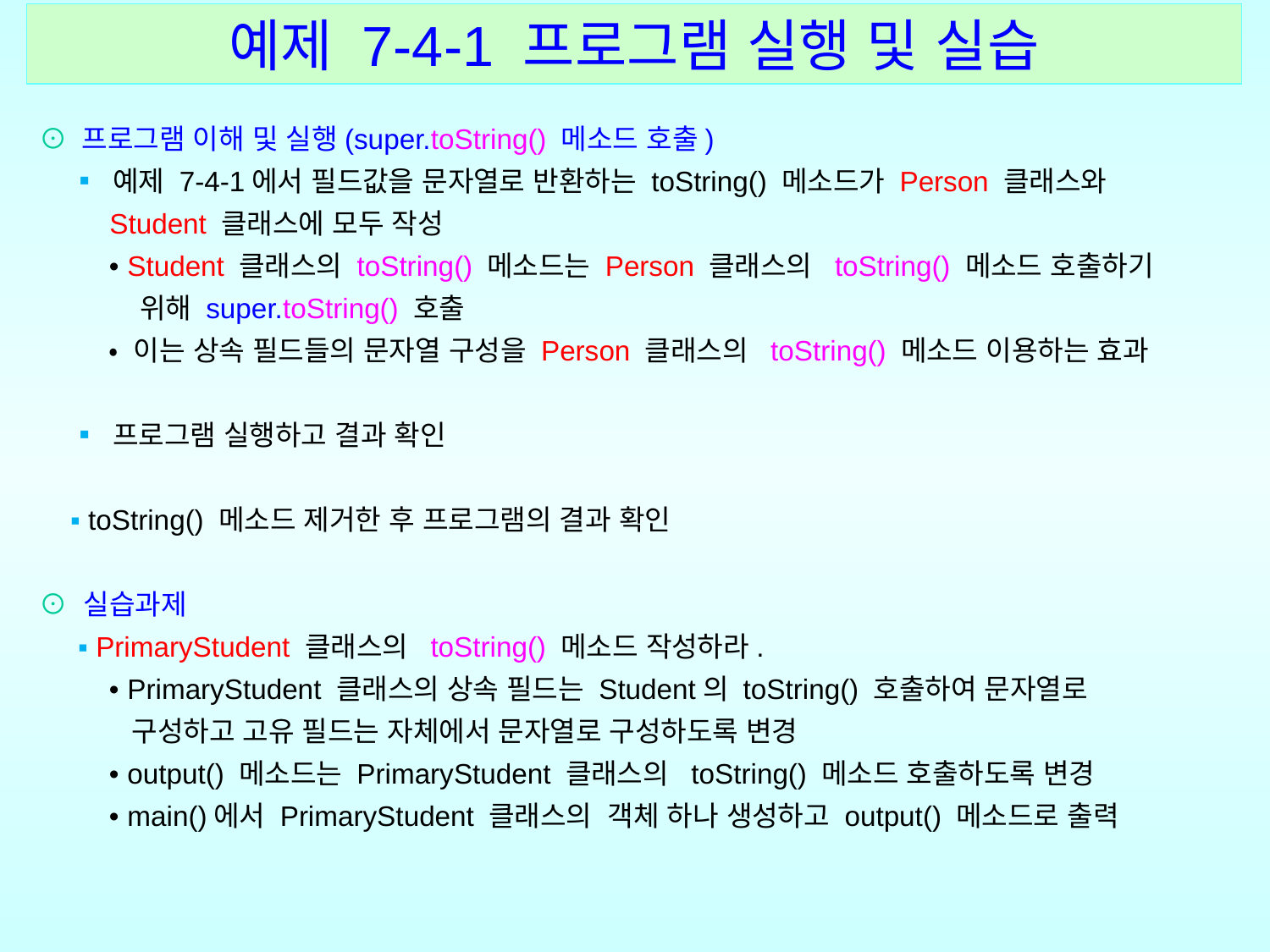

예제 7-4-1 프로그램 실행 및 실습
⊙ 프로그램 이해 및 실행(super.toString() 메소드 호출)
    ▪ 예제 7-4-1에서 필드값을 문자열로 반환하는 toString() 메소드가 Person 클래스와
         Student 클래스에 모두 작성
         • Student 클래스의 toString() 메소드는 Person 클래스의  toString() 메소드 호출하기
            위해 super.toString() 호출
         • 이는 상속 필드들의 문자열 구성을 Person 클래스의  toString() 메소드 이용하는 효과

    ▪ 프로그램 실행하고 결과 확인

    ▪ toString() 메소드 제거한 후 프로그램의 결과 확인

⊙ 실습과제
     ▪ PrimaryStudent 클래스의  toString() 메소드 작성하라.
         • PrimaryStudent 클래스의 상속 필드는 Student의 toString() 호출하여 문자열로
           구성하고 고유 필드는 자체에서 문자열로 구성하도록 변경
         • output() 메소드는 PrimaryStudent 클래스의  toString() 메소드 호출하도록 변경
         • main()에서 PrimaryStudent 클래스의  객체 하나 생성하고 output() 메소드로 출력